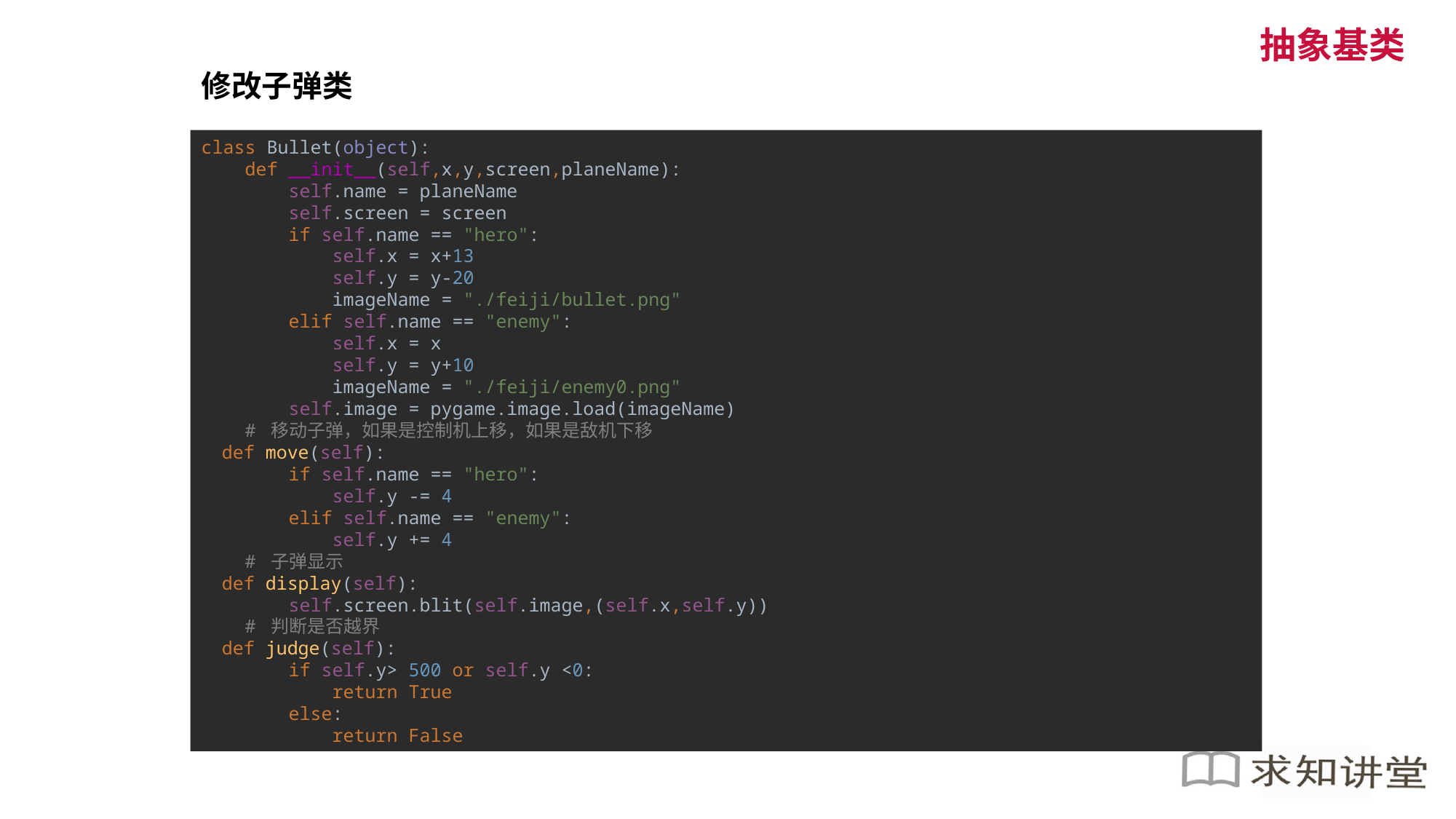

抽象基类
修改子弹类
class Bullet(object):
    def __init__(self,x,y,screen,planeName):
        self.name = planeName
        self.screen = screen
        if self.name == "hero":
            self.x = x+13
            self.y = y-20
            imageName = "./feiji/bullet.png"
        elif self.name == "enemy":
            self.x = x
            self.y = y+10
            imageName = "./feiji/enemy0.png"
        self.image = pygame.image.load(imageName)
    # 移动子弹，如果是控制机上移，如果是敌机下移
    def move(self):
        if self.name == "hero":
            self.y -= 4
        elif self.name == "enemy":
            self.y += 4
    # 子弹显示
    def display(self):
        self.screen.blit(self.image,(self.x,self.y))
    # 判断是否越界
    def judge(self):
        if self.y> 500 or self.y <0:
            return True
        else:
            return False